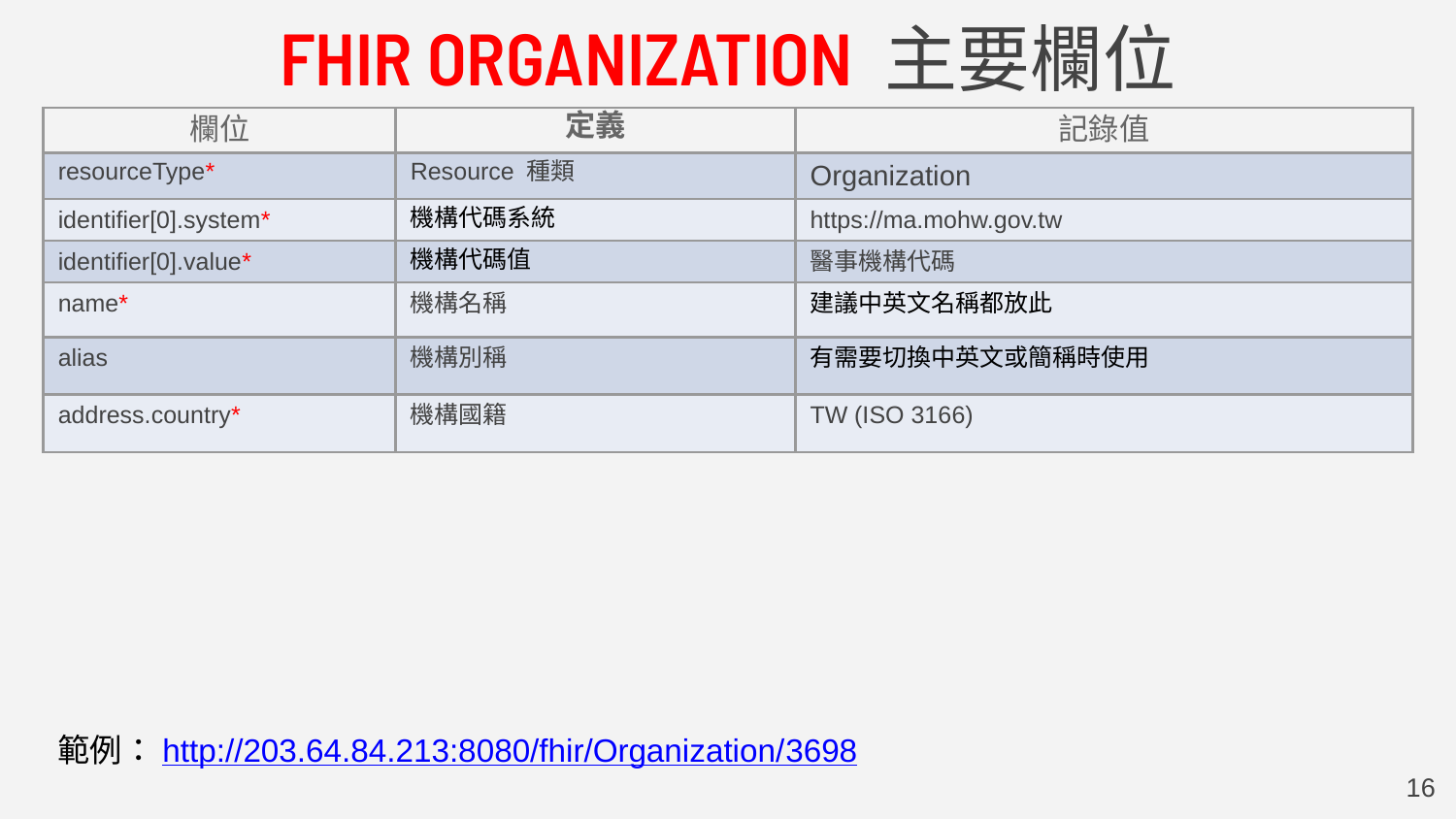

FHIR ORGANIZATION 主要欄位
| 欄位 | 定義 | 記錄值 |
| --- | --- | --- |
| resourceType\* | Resource 種類 | Organization |
| identifier[0].system\* | 機構代碼系統 | https://ma.mohw.gov.tw |
| identifier[0].value\* | 機構代碼值 | 醫事機構代碼 |
| name\* | 機構名稱 | 建議中英文名稱都放此 |
| alias | 機構別稱 | 有需要切換中英文或簡稱時使用 |
| address.country\* | 機構國籍 | TW (ISO 3166) |
範例：http://203.64.84.213:8080/fhir/Organization/3698
16